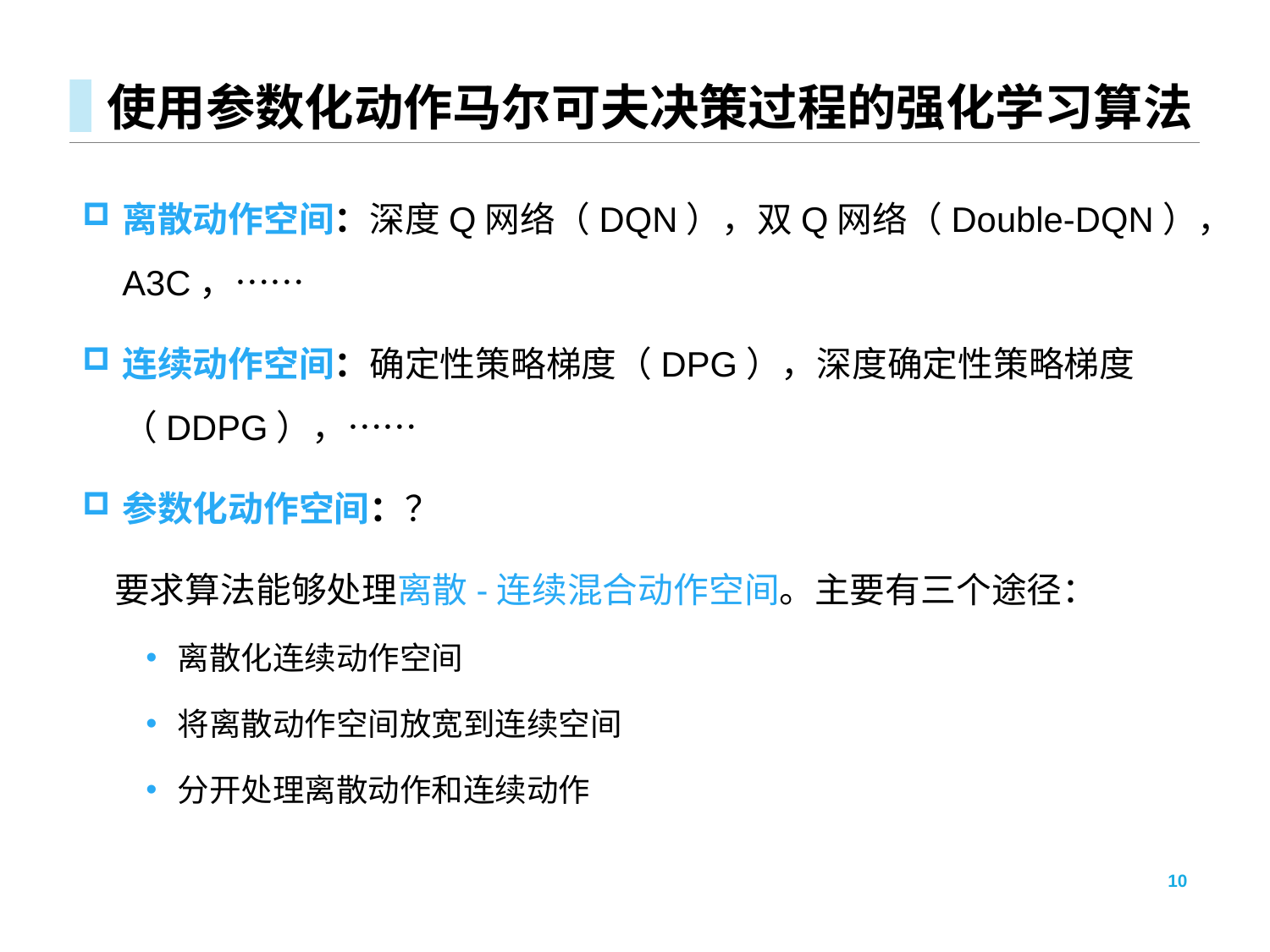

# 使用参数化动作马尔可夫决策过程的强化学习算法
离散动作空间：深度Q网络（DQN），双Q网络（Double-DQN），A3C，……
连续动作空间：确定性策略梯度（DPG），深度确定性策略梯度（DDPG），……
参数化动作空间：？
   要求算法能够处理离散-连续混合动作空间。主要有三个途径：
离散化连续动作空间
将离散动作空间放宽到连续空间
分开处理离散动作和连续动作
10